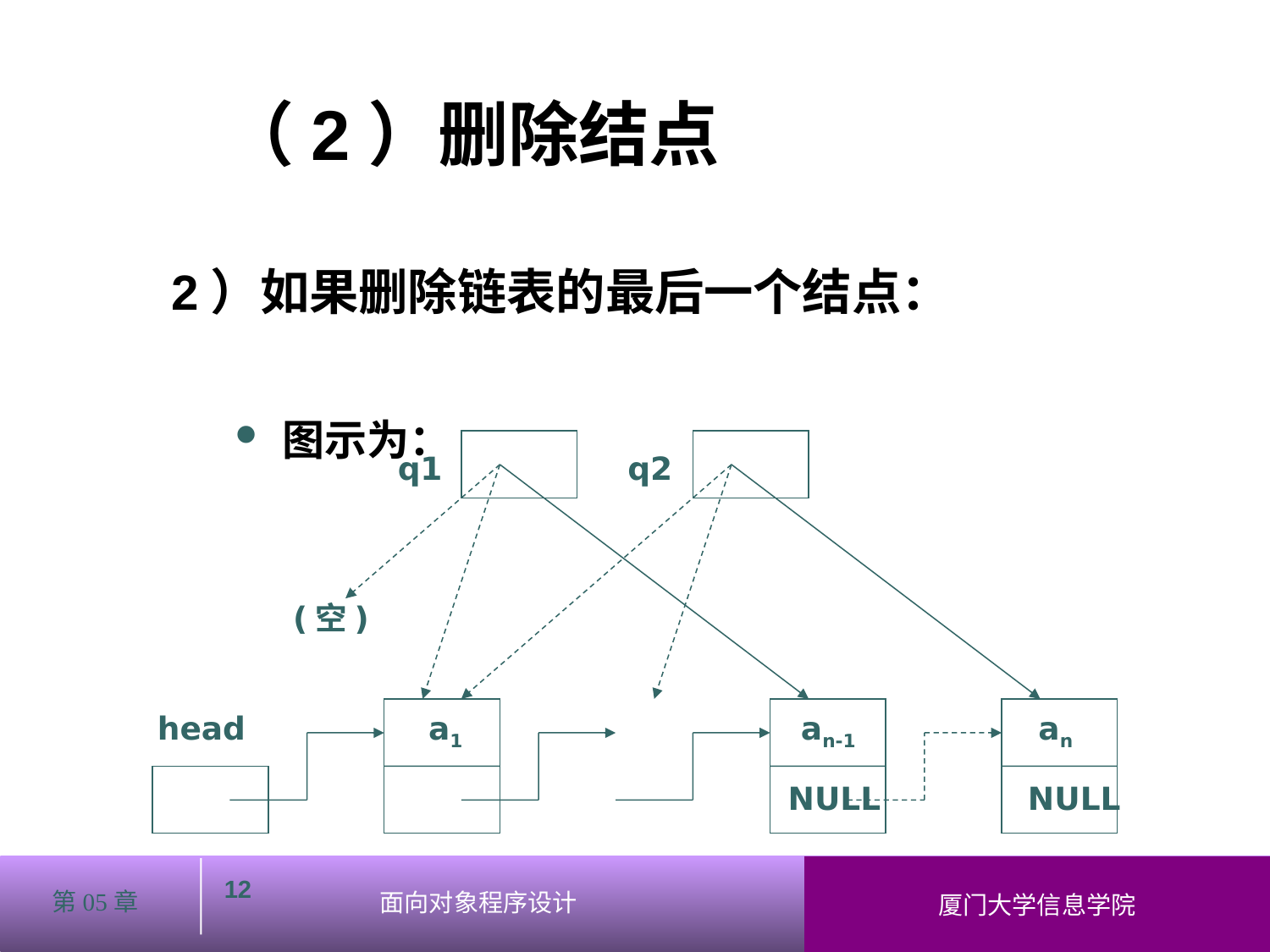

（2）删除结点
2）如果删除链表的最后一个结点：
图示为：

q1
q2
(空)
head
a1
an-1
an
NULL
NULL
12